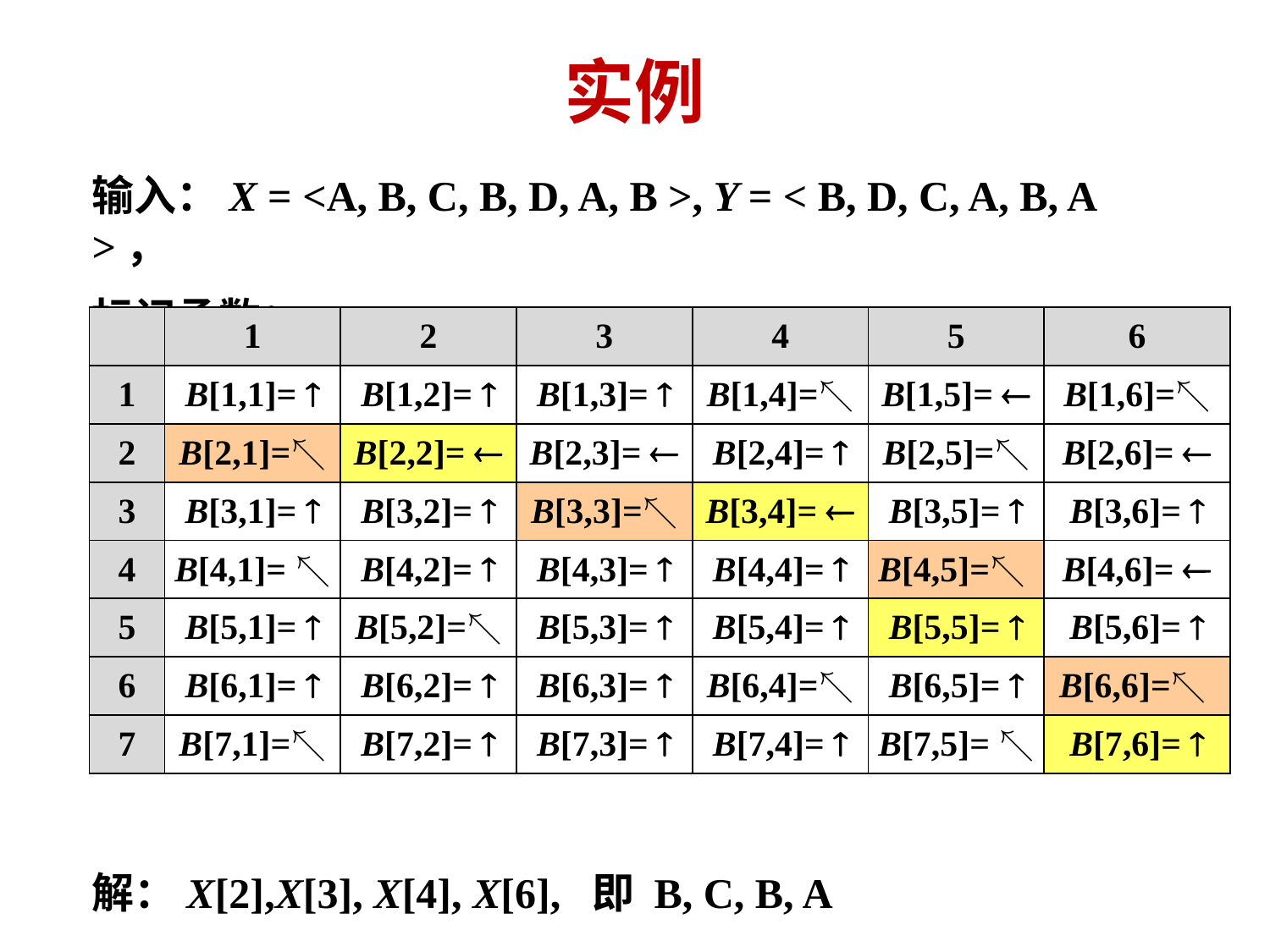

# 实例
输入：X = <A, B, C, B, D, A, B >, Y = < B, D, C, A, B, A >，
标记函数：

解：X[2],X[3], X[4], X[6],  即 B, C, B, A

|  | 1 | 2 | 3 | 4 | 5 | 6 |
| --- | --- | --- | --- | --- | --- | --- |
| 1 | B[1,1]= ↑ | B[1,2]= ↑ | B[1,3]= ↑ | B[1,4]=↖ | B[1,5]= ← | B[1,6]=↖ |
| 2 | B[2,1]=↖ | B[2,2]= ← | B[2,3]= ← | B[2,4]= ↑ | B[2,5]=↖ | B[2,6]= ← |
| 3 | B[3,1]= ↑ | B[3,2]= ↑ | B[3,3]=↖ | B[3,4]= ← | B[3,5]= ↑ | B[3,6]= ↑ |
| 4 | B[4,1]= ↖ | B[4,2]= ↑ | B[4,3]= ↑ | B[4,4]= ↑ | B[4,5]=↖ | B[4,6]= ← |
| 5 | B[5,1]= ↑ | B[5,2]=↖ | B[5,3]= ↑ | B[5,4]= ↑ | B[5,5]= ↑ | B[5,6]= ↑ |
| 6 | B[6,1]= ↑ | B[6,2]= ↑ | B[6,3]= ↑ | B[6,4]=↖ | B[6,5]= ↑ | B[6,6]=↖ |
| 7 | B[7,1]=↖ | B[7,2]= ↑ | B[7,3]= ↑ | B[7,4]= ↑ | B[7,5]= ↖ | B[7,6]= ↑ |